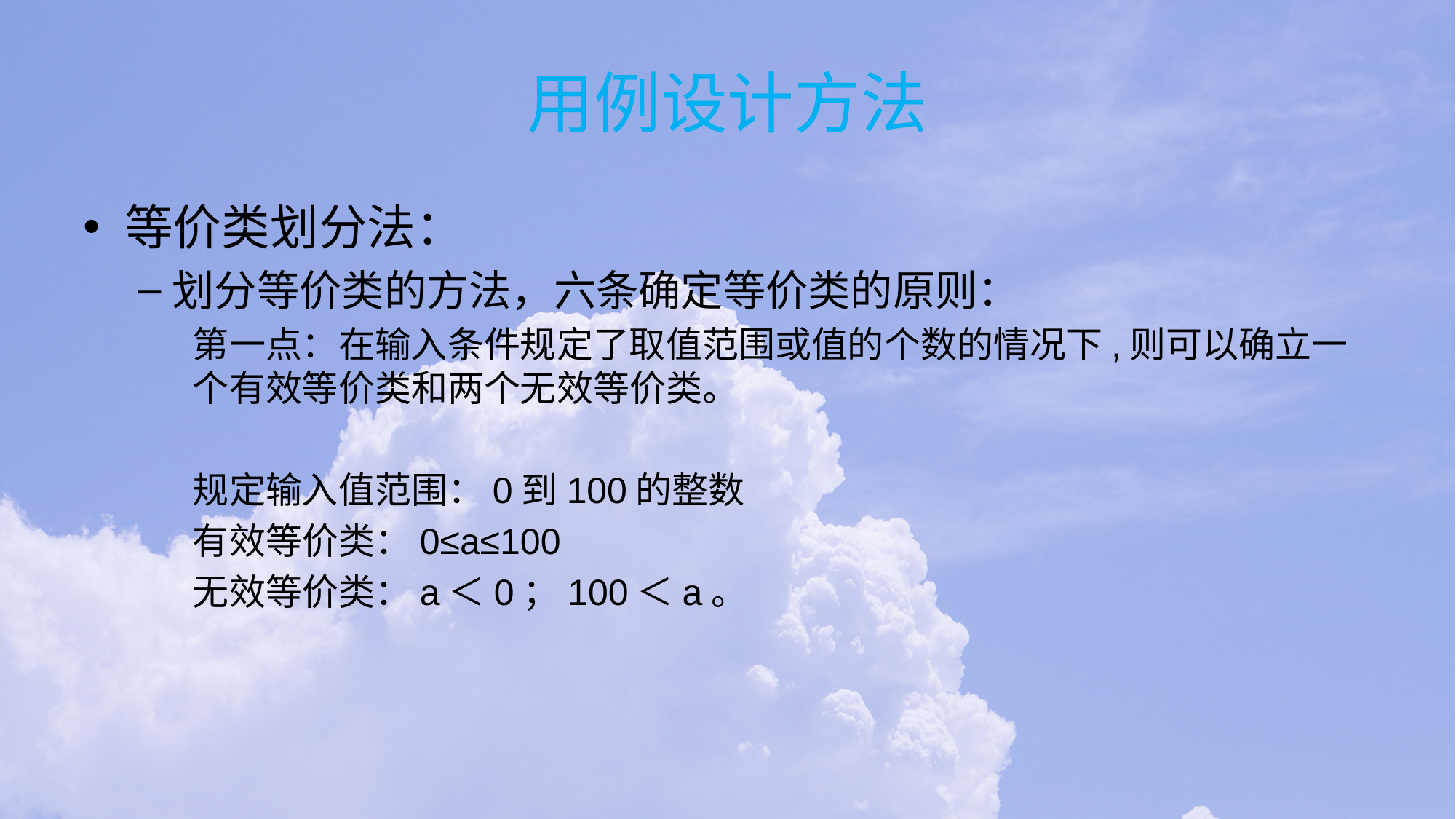

# 用例设计方法
等价类划分法：
划分等价类的方法，六条确定等价类的原则：
第一点：在输入条件规定了取值范围或值的个数的情况下,则可以确立一个有效等价类和两个无效等价类。

规定输入值范围：0到100的整数
有效等价类：0≤a≤100
无效等价类：a＜0；100＜a。